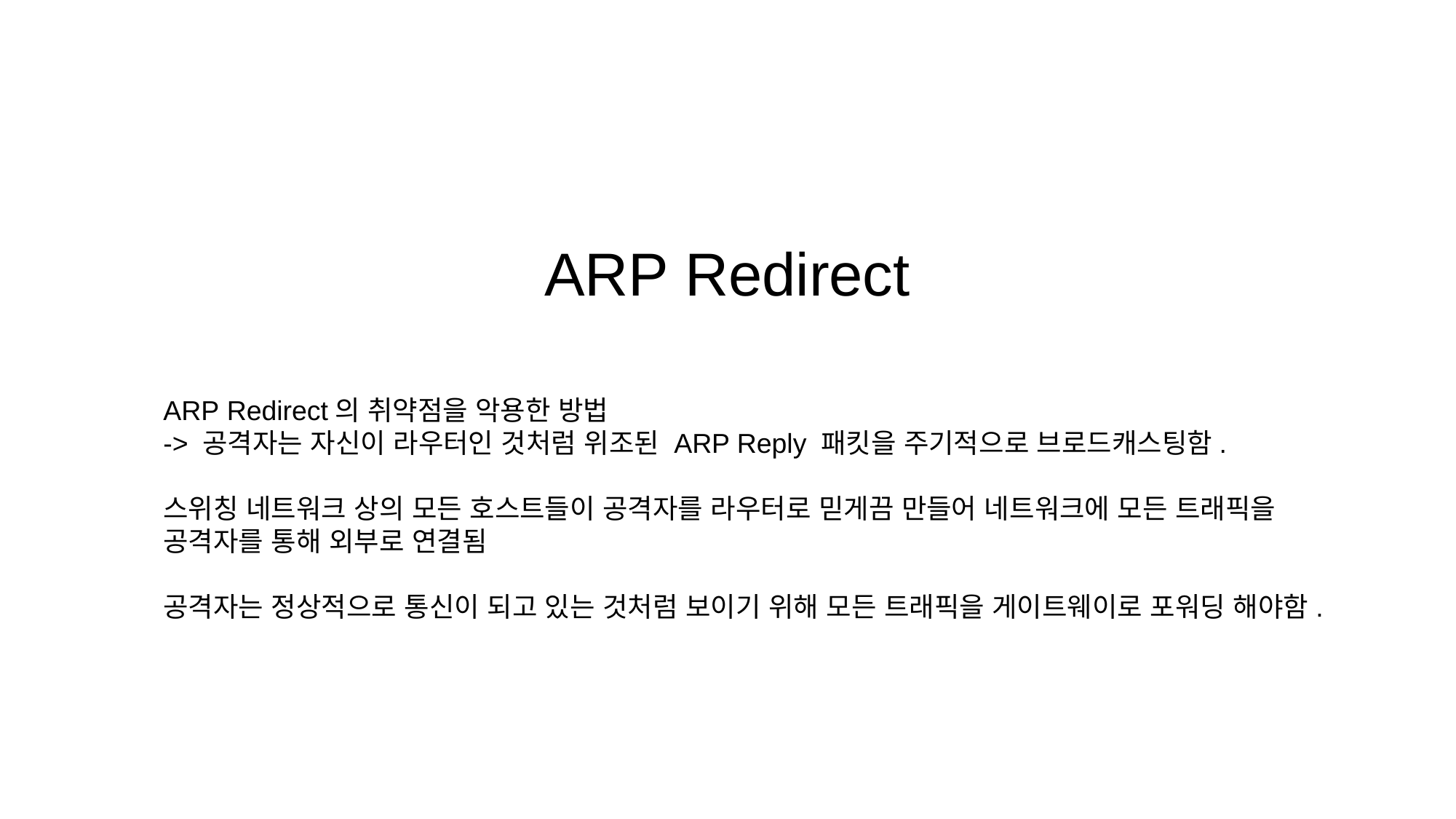

ARP Redirect
ARP Redirect의 취약점을 악용한 방법
-> 공격자는 자신이 라우터인 것처럼 위조된 ARP Reply 패킷을 주기적으로 브로드캐스팅함.

스위칭 네트워크 상의 모든 호스트들이 공격자를 라우터로 믿게끔 만들어 네트워크에 모든 트래픽을
공격자를 통해 외부로 연결됨

공격자는 정상적으로 통신이 되고 있는 것처럼 보이기 위해 모든 트래픽을 게이트웨이로 포워딩 해야함.